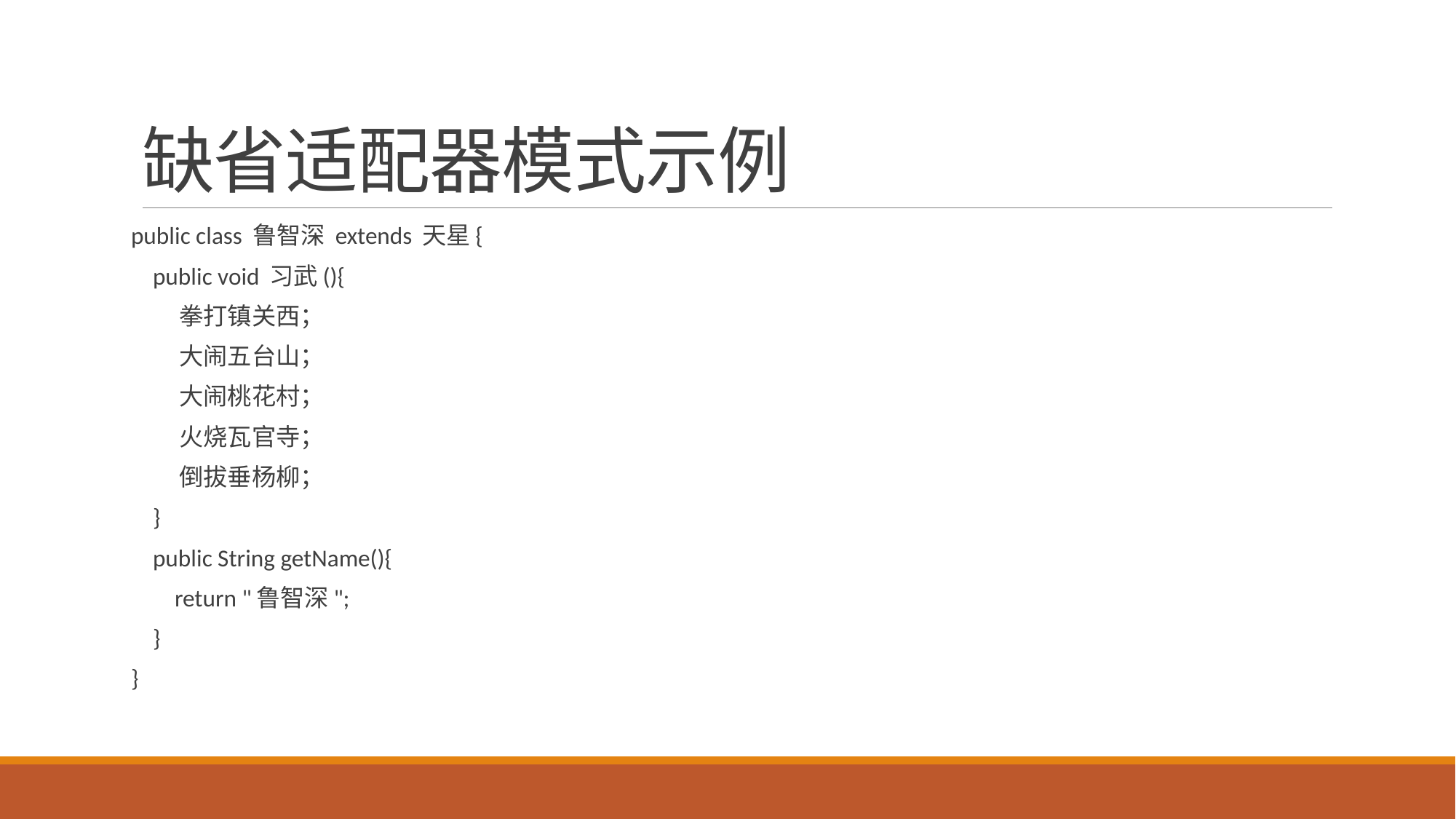

# 缺省适配器模式示例
public class 鲁智深 extends 天星{
    public void 习武(){
        拳打镇关西；
        大闹五台山；
        大闹桃花村；
        火烧瓦官寺；
        倒拔垂杨柳；
    }
    public String getName(){
        return "鲁智深";
    }
}